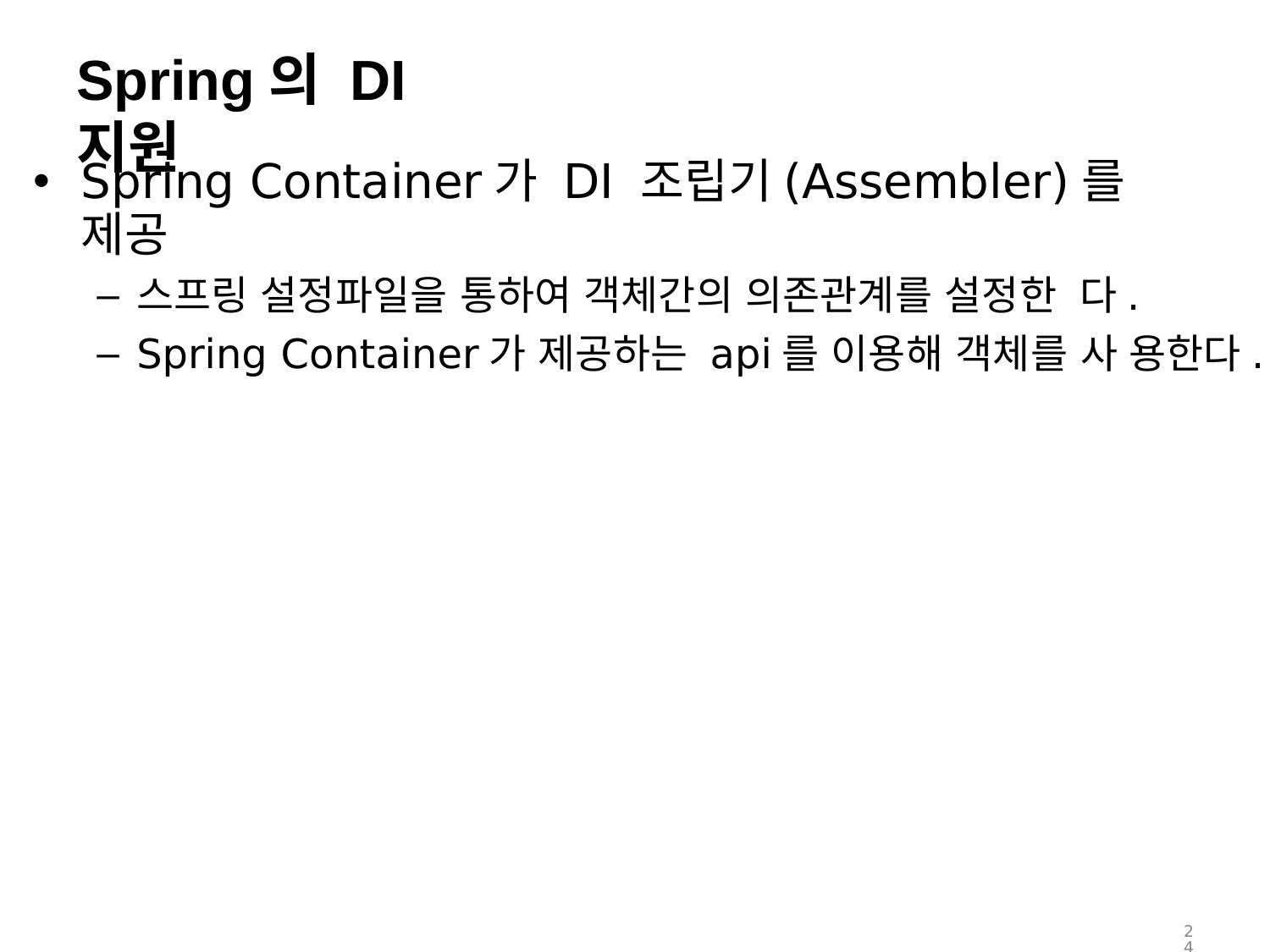

# Spring의 DI 지원
Spring Container가 DI 조립기(Assembler)를  제공
스프링 설정파일을 통하여 객체간의 의존관계를 설정한  다.
Spring Container가 제공하는 api를 이용해 객체를 사 용한다.
24